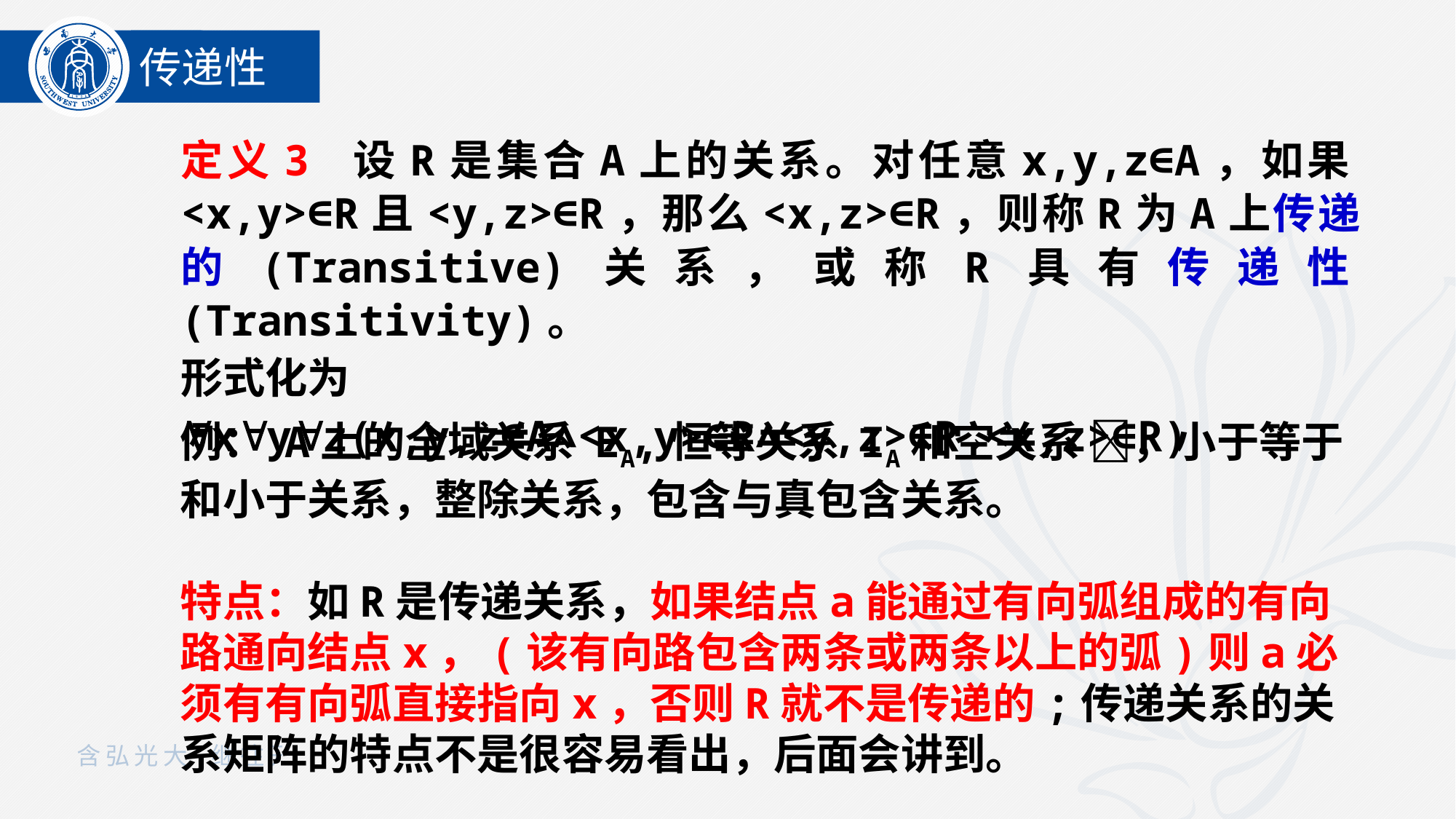

传递性
定义3 设R是集合A上的关系。对任意x,y,z∈A，如果<x,y>∈R且<y,z>∈R，那么<x,z>∈R，则称R为A上传递的(Transitive)关系，或称R具有传递性(Transitivity)。
形式化为
∀x∀y∀z(x,y,z∈A∧<x,y>∈R∧<y,z>∈R→<x,z>∈R)
例： A上的全域关系 EA,恒等关系 IA和空关系 ∅，小于等于和小于关系，整除关系，包含与真包含关系。

特点：如R是传递关系，如果结点a能通过有向弧组成的有向路通向结点x，(该有向路包含两条或两条以上的弧)则a必须有有向弧直接指向x，否则R就不是传递的;传递关系的关系矩阵的特点不是很容易看出，后面会讲到。